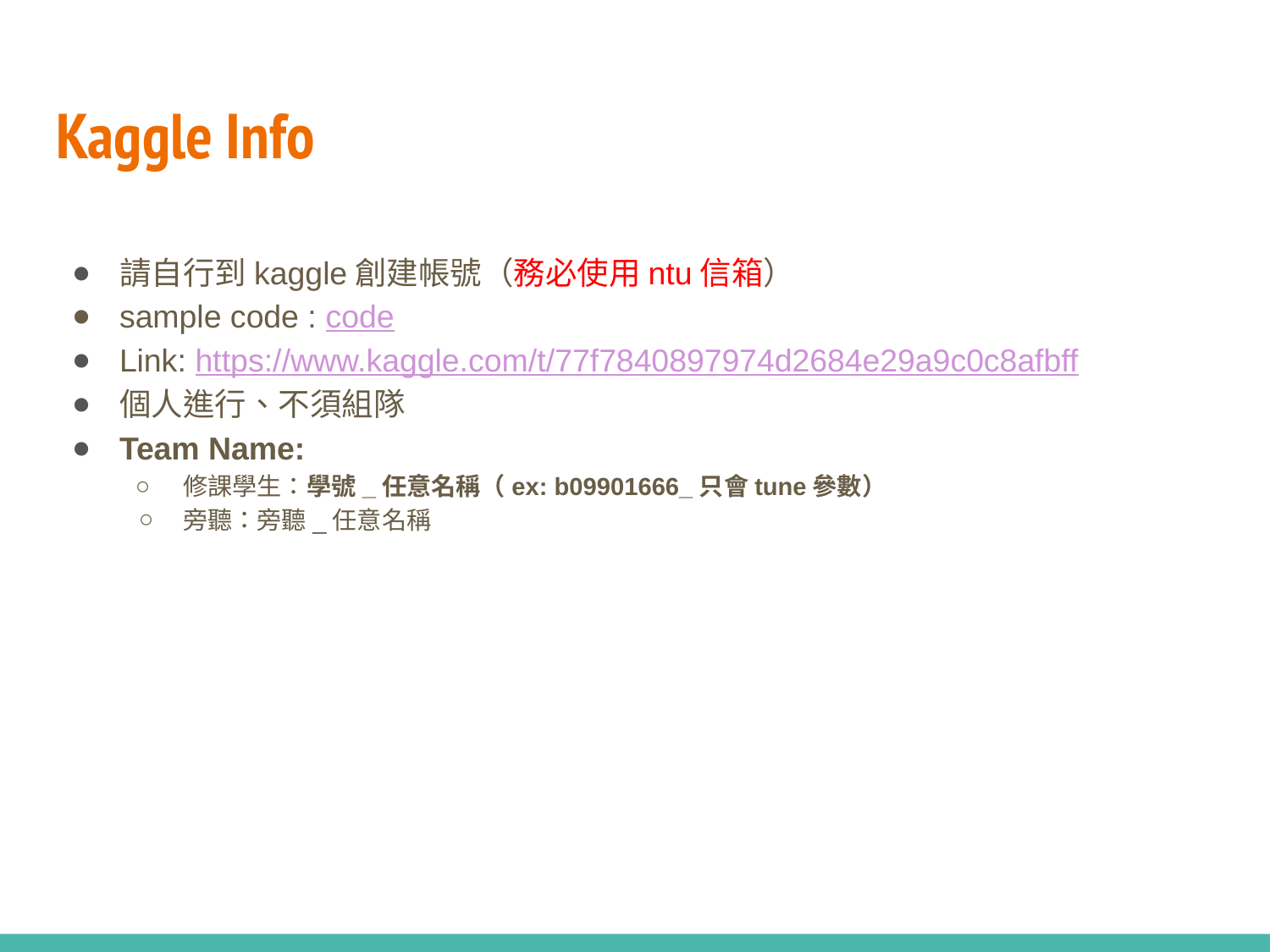

# Kaggle Info
請自行到kaggle創建帳號（務必使用ntu信箱）
sample code : code
Link: https://www.kaggle.com/t/77f7840897974d2684e29a9c0c8afbff
個人進行、不須組隊
Team Name:
修課學生：學號_任意名稱（ex: b09901666_只會tune參數）
旁聽：旁聽_任意名稱